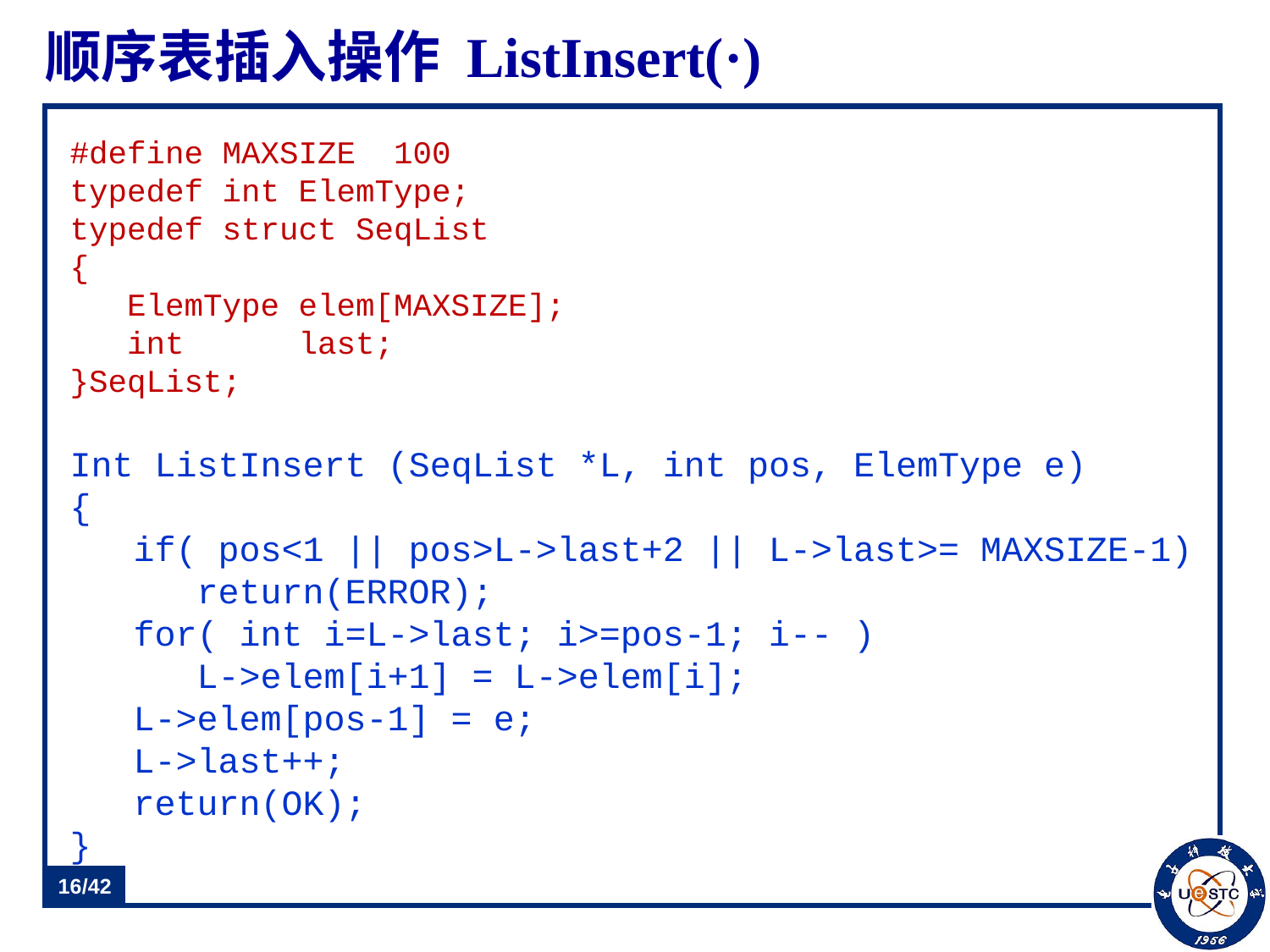

# 顺序表插入操作 ListInsert(·)
#define MAXSIZE  100
typedef int ElemType;
typedef struct SeqList
{
   ElemType elem[MAXSIZE];
   int      last;
}SeqList;

Int ListInsert (SeqList *L, int pos, ElemType e)
{
   if( pos<1 || pos>L->last+2 || L->last>= MAXSIZE-1)
      return(ERROR);
   for( int i=L->last; i>=pos-1; i-- )
      L->elem[i+1] = L->elem[i];
   L->elem[pos-1] = e;
   L->last++;
   return(OK);
}
16/42